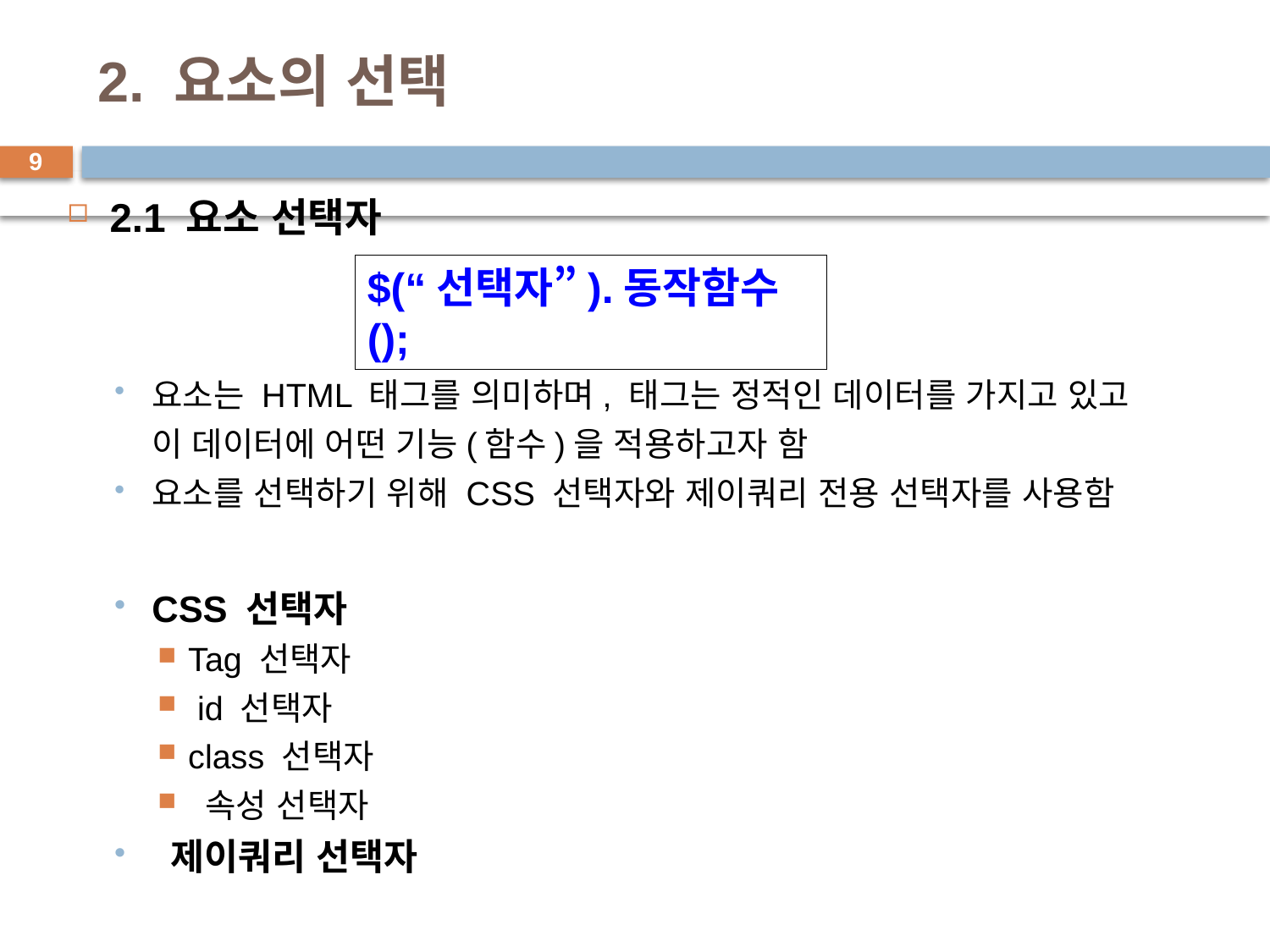

# 2. 요소의 선택
9
2.1 요소 선택자

요소는 HTML 태그를 의미하며, 태그는 정적인 데이터를 가지고 있고
   이 데이터에 어떤 기능(함수)을 적용하고자 함
요소를 선택하기 위해 CSS 선택자와 제이쿼리 전용 선택자를 사용함

CSS 선택자
Tag 선택자
 id 선택자
class 선택자
 속성 선택자
 제이쿼리 선택자

$(“선택자”).동작함수();